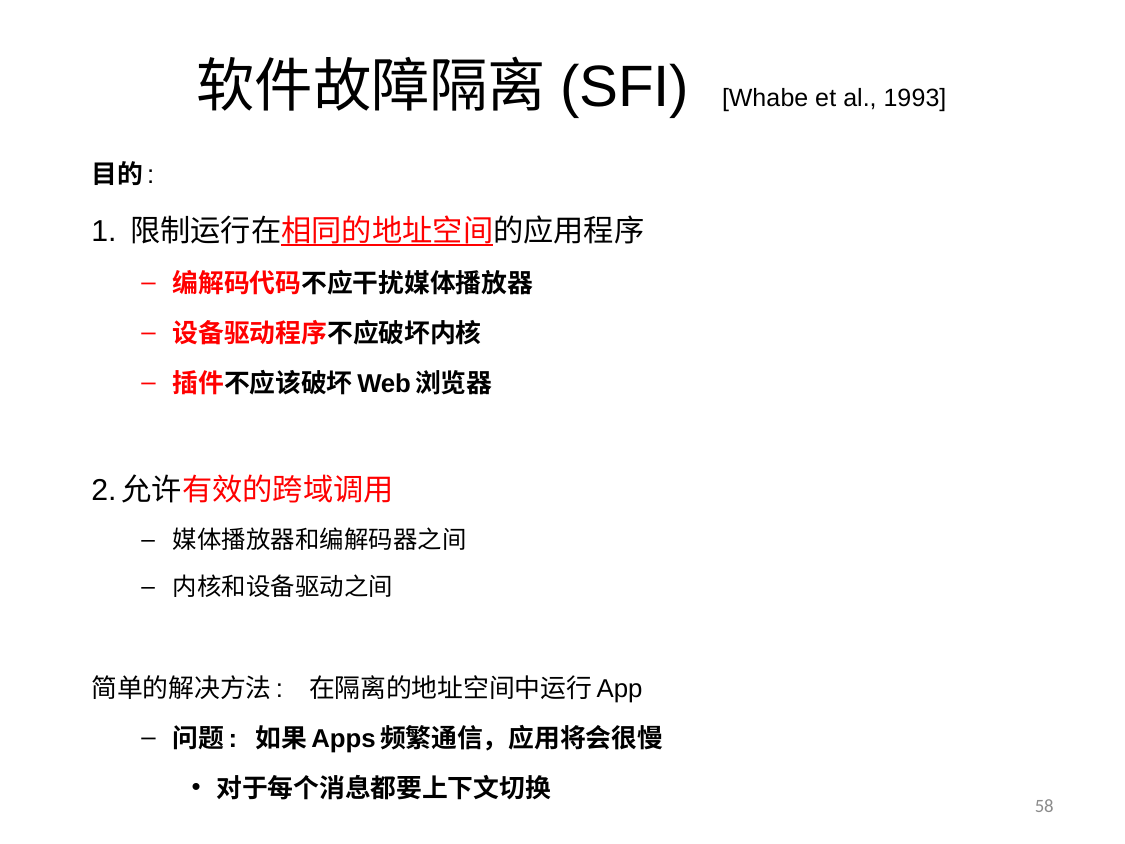

# 软件故障隔离(SFI)  [Whabe et al., 1993]
目的:
1. 限制运行在相同的地址空间的应用程序
编解码代码不应干扰媒体播放器
设备驱动程序不应破坏内核
插件不应该破坏Web浏览器

2.允许有效的跨域调用
媒体播放器和编解码器之间
内核和设备驱动之间

简单的解决方法:   在隔离的地址空间中运行App
问题:  如果Apps频繁通信，应用将会很慢
对于每个消息都要上下文切换
58